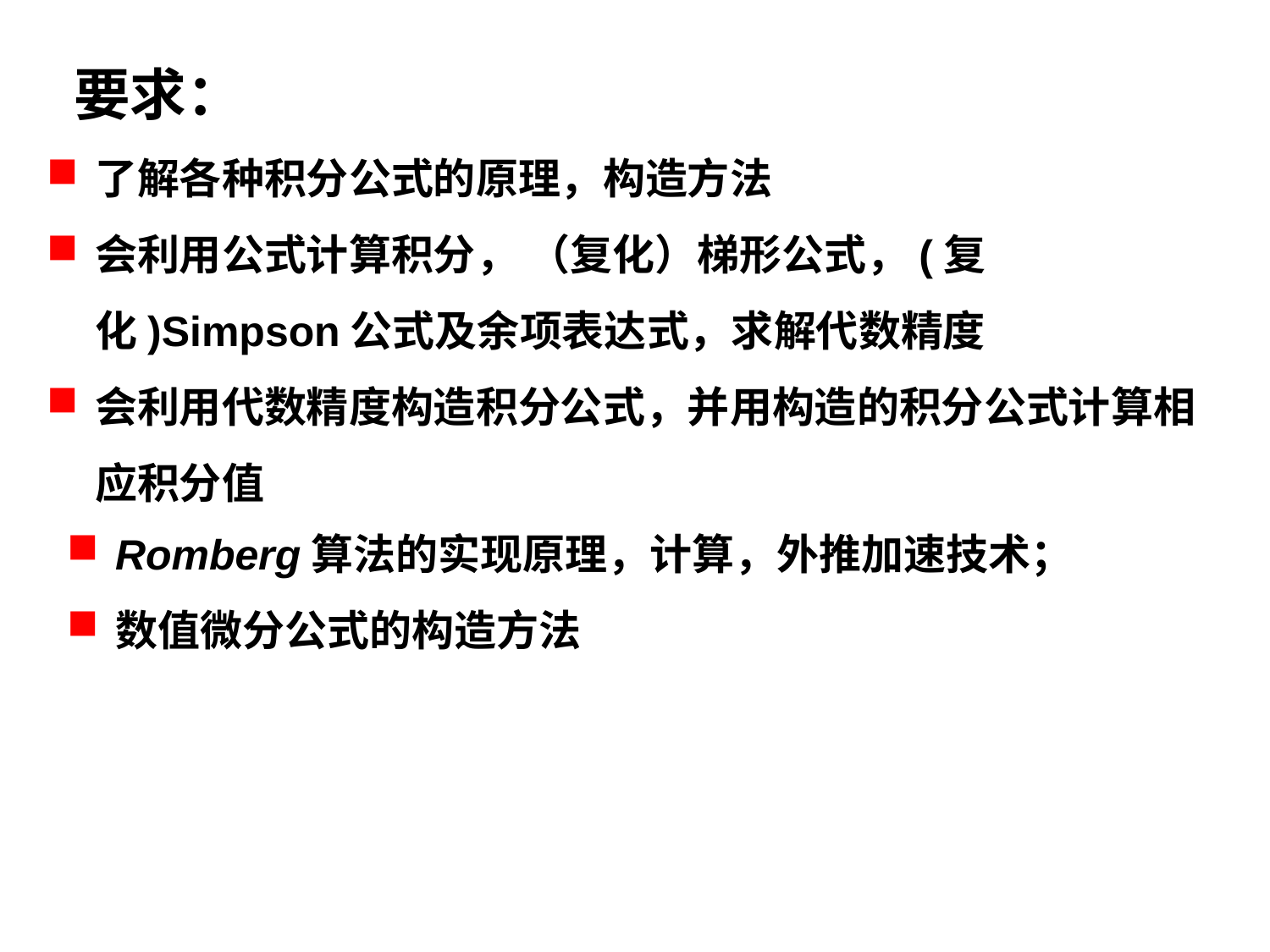

要求：
了解各种积分公式的原理，构造方法
会利用公式计算积分， （复化）梯形公式，(复化)Simpson公式及余项表达式，求解代数精度
会利用代数精度构造积分公式，并用构造的积分公式计算相应积分值
Romberg算法的实现原理，计算，外推加速技术；
数值微分公式的构造方法